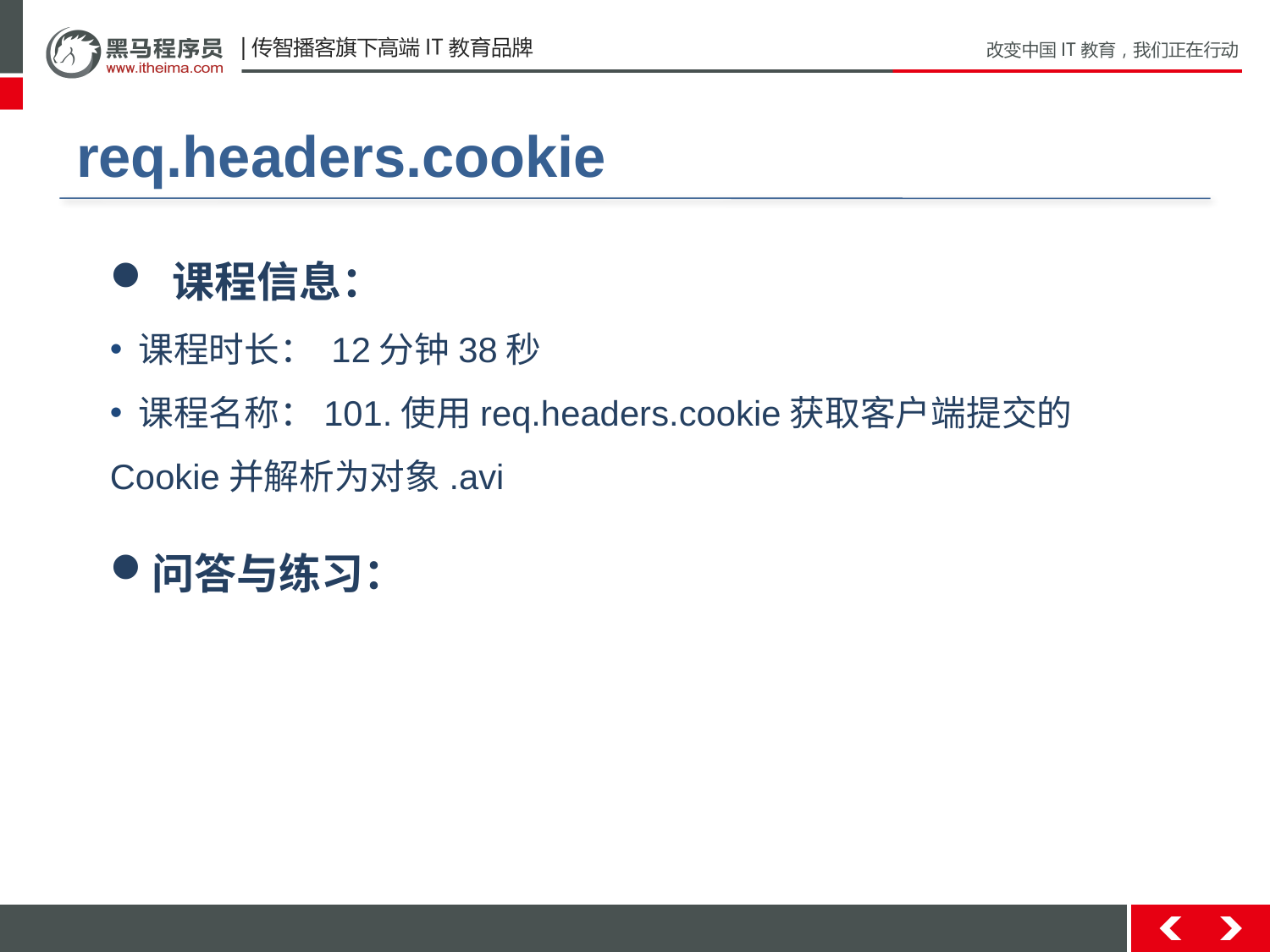

# req.headers.cookie
 课程信息：
 课程时长： 12分钟38秒
 课程名称：101.使用req.headers.cookie获取客户端提交的Cookie并解析为对象.avi
问答与练习：